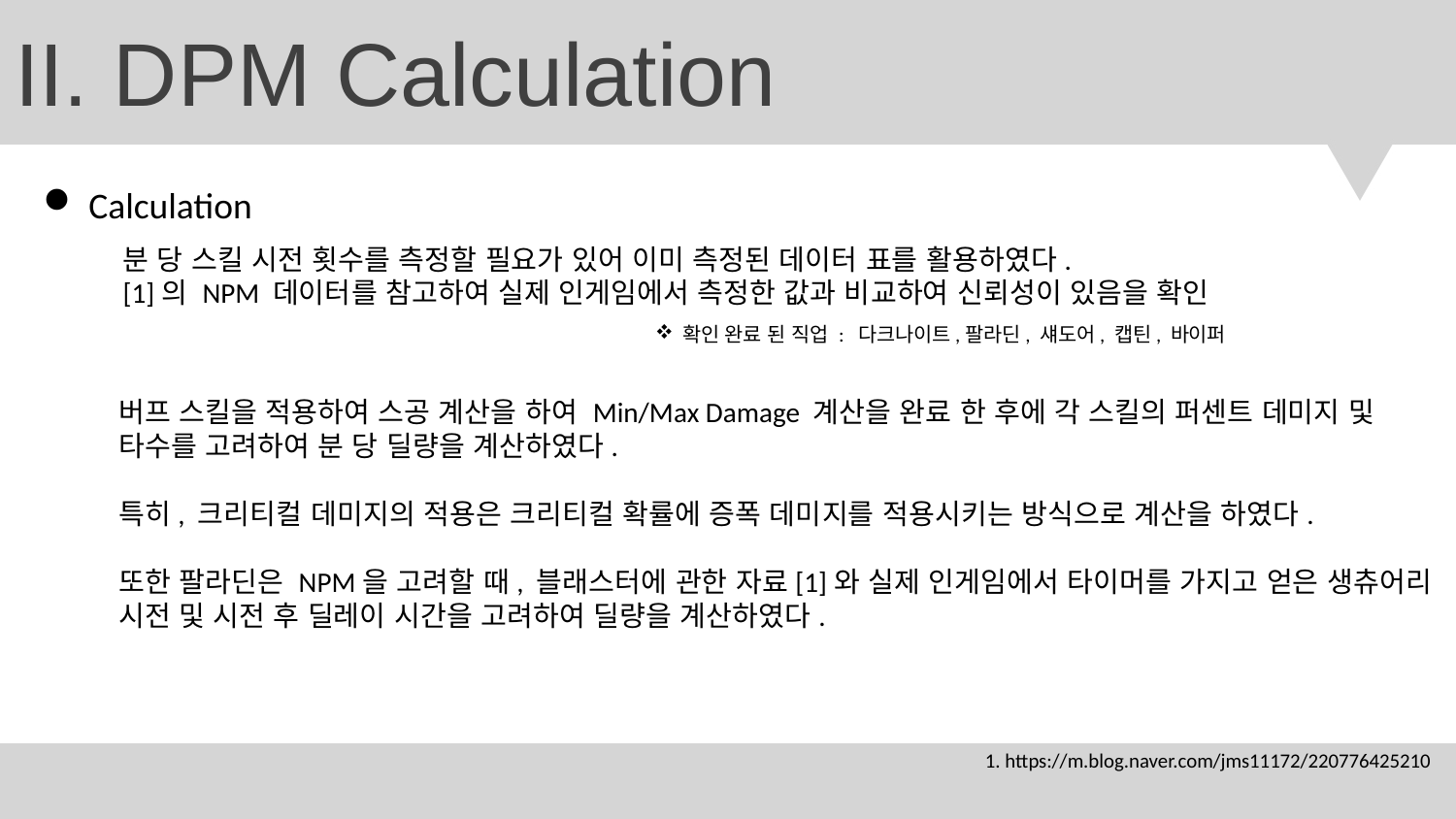

# II. DPM Calculation
Calculation
분 당 스킬 시전 횟수를 측정할 필요가 있어 이미 측정된 데이터 표를 활용하였다.
[1]의 NPM 데이터를 참고하여 실제 인게임에서 측정한 값과 비교하여 신뢰성이 있음을 확인
확인 완료 된 직업 :  다크나이트,팔라딘, 섀도어, 캡틴, 바이퍼
버프 스킬을 적용하여 스공 계산을 하여 Min/Max Damage 계산을 완료 한 후에 각 스킬의 퍼센트 데미지 및
타수를 고려하여 분 당 딜량을 계산하였다.

특히, 크리티컬 데미지의 적용은 크리티컬 확률에 증폭 데미지를 적용시키는 방식으로 계산을 하였다.

또한 팔라딘은 NPM을 고려할 때, 블래스터에 관한 자료[1]와 실제 인게임에서 타이머를 가지고 얻은 생츄어리
시전 및 시전 후 딜레이 시간을 고려하여 딜량을 계산하였다.
1. https://m.blog.naver.com/jms11172/220776425210